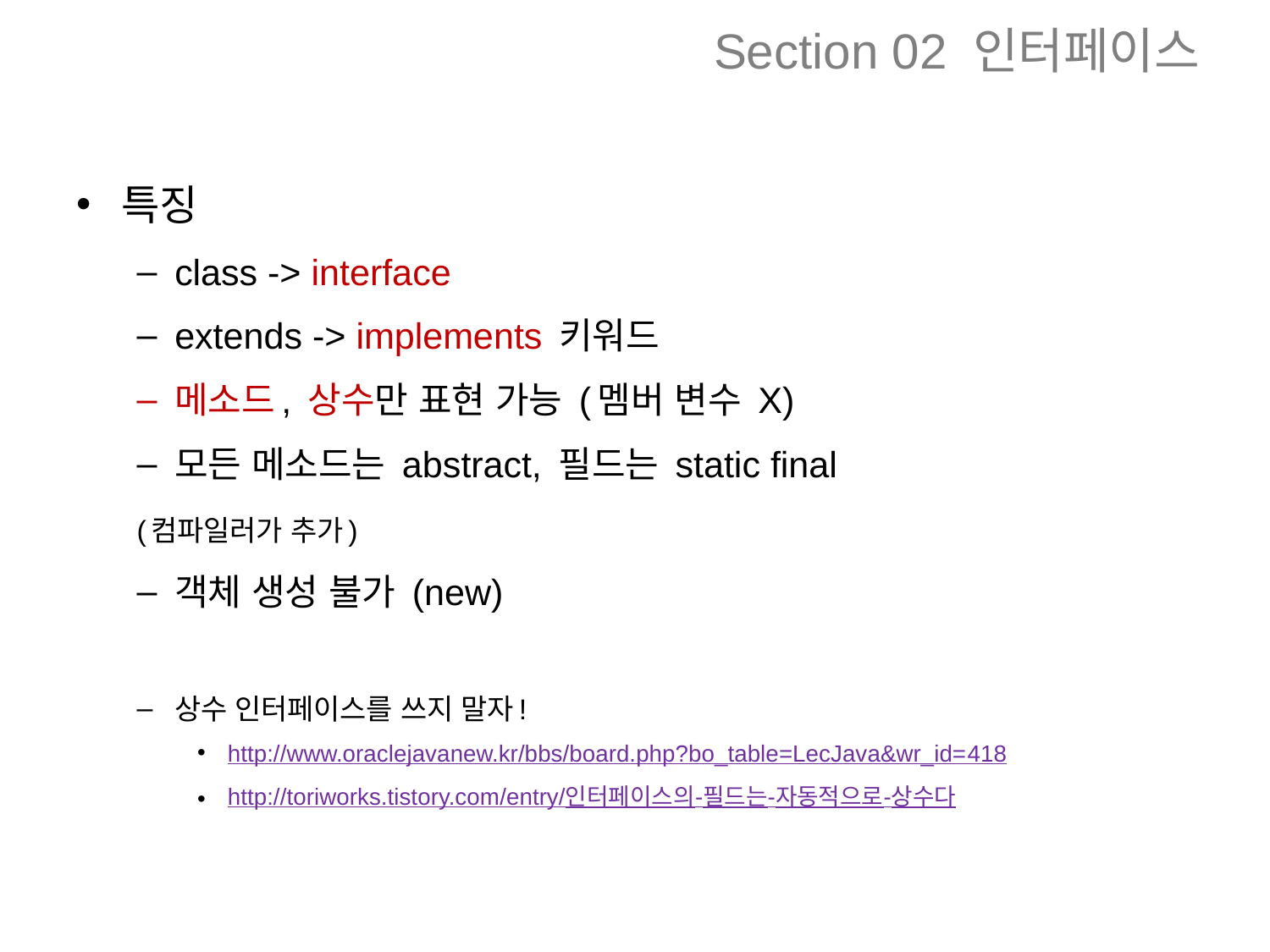

# Section 02 인터페이스

특징
class -> interface
extends -> implements 키워드
메소드, 상수만 표현 가능 (멤버 변수 X)
모든 메소드는 abstract, 필드는 static final
	(컴파일러가 추가)
객체 생성 불가 (new)

상수 인터페이스를 쓰지 말자!
http://www.oraclejavanew.kr/bbs/board.php?bo_table=LecJava&wr_id=418
http://toriworks.tistory.com/entry/인터페이스의-필드는-자동적으로-상수다